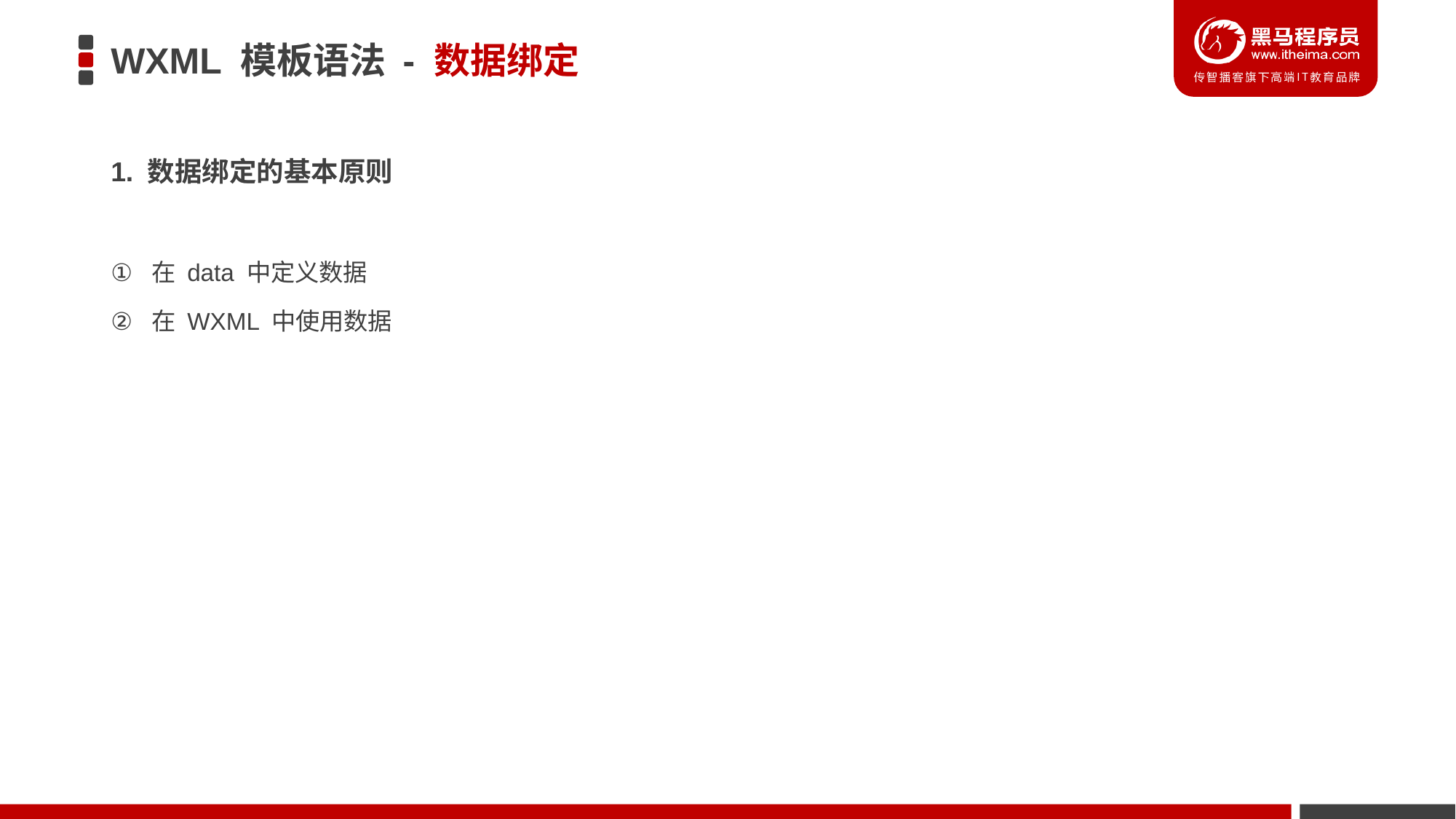

# WXML 模板语法 - 数据绑定
1. 数据绑定的基本原则
在 data 中定义数据
在 WXML 中使用数据